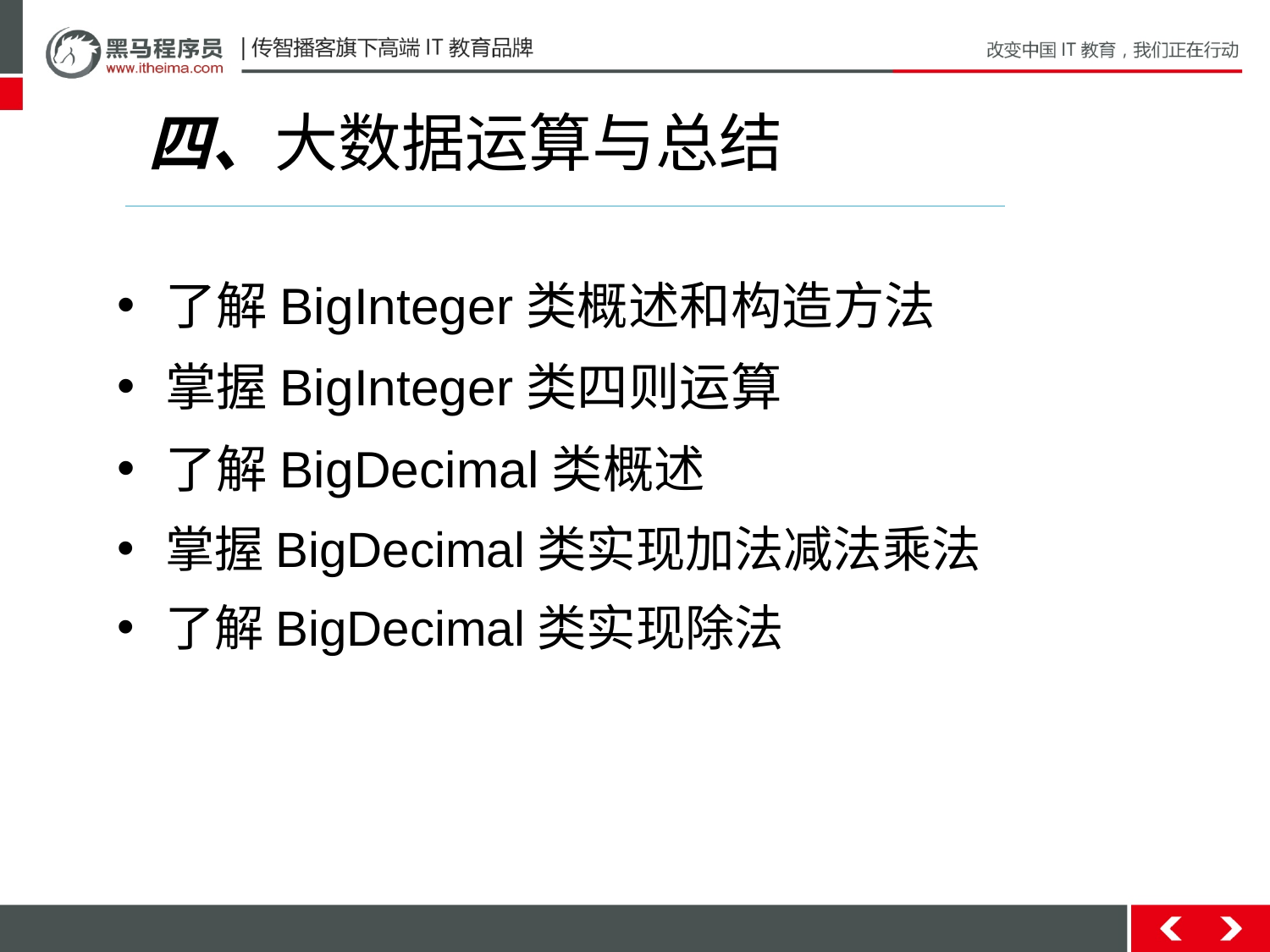

四、大数据运算与总结
了解BigInteger类概述和构造方法
掌握BigInteger类四则运算
了解BigDecimal类概述
掌握BigDecimal类实现加法减法乘法
了解BigDecimal类实现除法